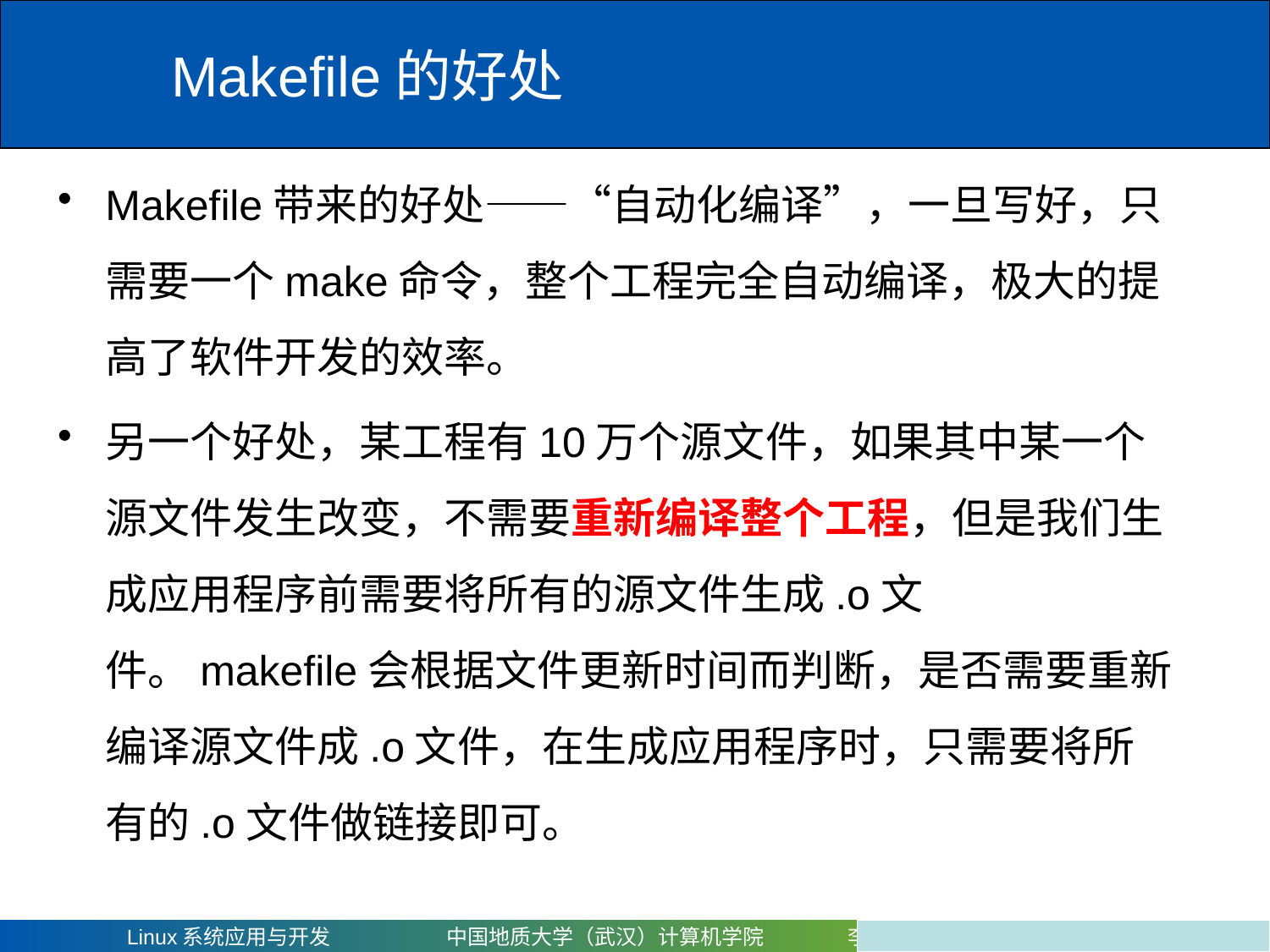

Makefile的好处
Makefile带来的好处——“自动化编译”，一旦写好，只需要一个make命令，整个工程完全自动编译，极大的提高了软件开发的效率。
另一个好处，某工程有10万个源文件，如果其中某一个源文件发生改变，不需要重新编译整个工程，但是我们生成应用程序前需要将所有的源文件生成.o文件。makefile会根据文件更新时间而判断，是否需要重新编译源文件成.o文件，在生成应用程序时，只需要将所有的.o文件做链接即可。